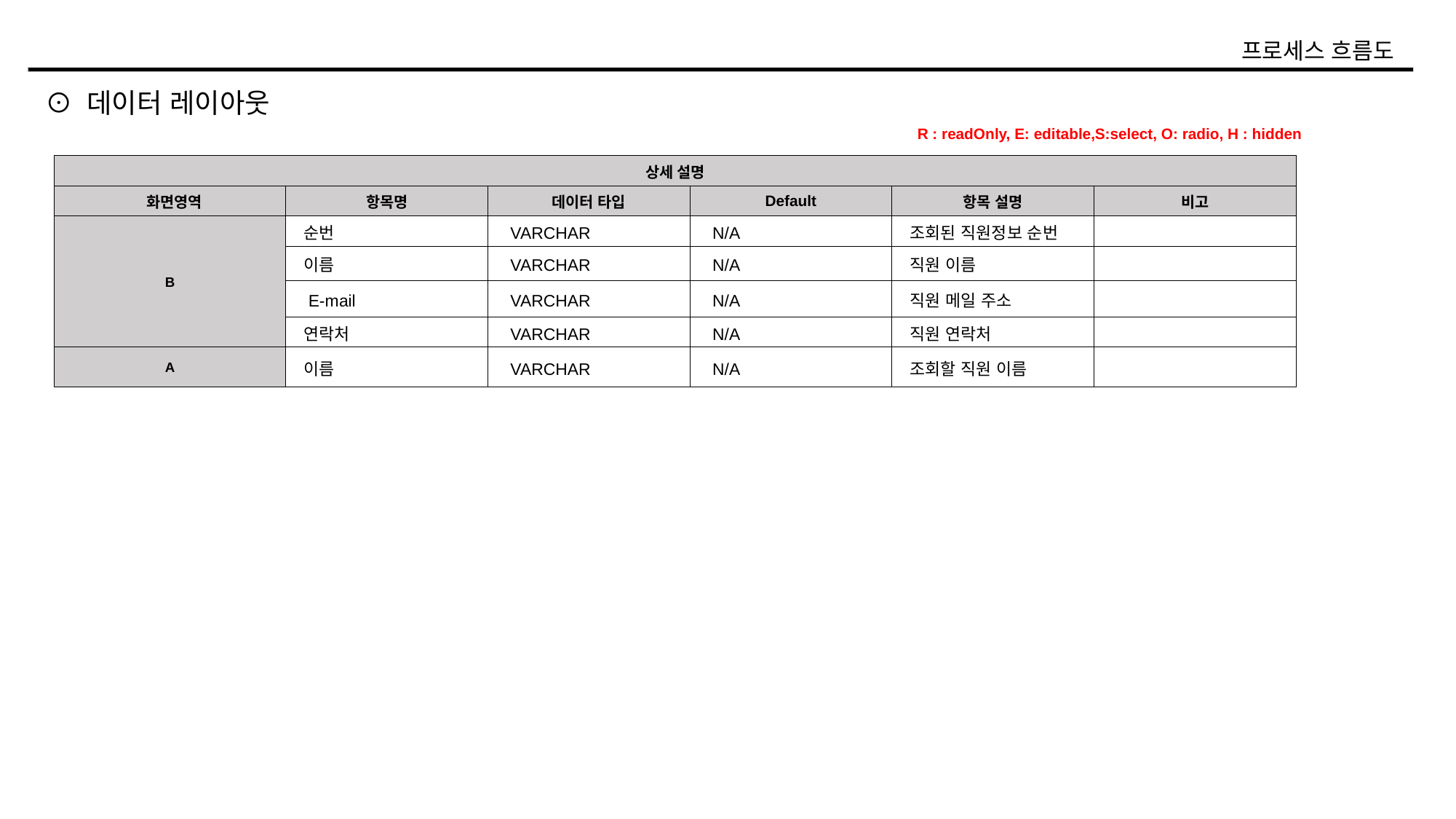

프로세스 흐름도

⊙ 데이터 레이아웃
R : readOnly, E: editable,S:select, O: radio, H : hidden
| 상세 설명 |  |  |  |  |  |
| --- | --- | --- | --- | --- | --- |
| 화면영역 | 항목명 | 데이터 타입 | Default | 항목 설명 | 비고 |
| B | 순번 | VARCHAR | N/A | 조회된 직원정보 순번 |  |
|  | 이름 | VARCHAR | N/A | 직원 이름 |  |
|  | E-mail | VARCHAR | N/A | 직원 메일 주소 |  |
|  | 연락처 | VARCHAR | N/A | 직원 연락처 |  |
| A | 이름 | VARCHAR | N/A | 조회할 직원 이름 |  |